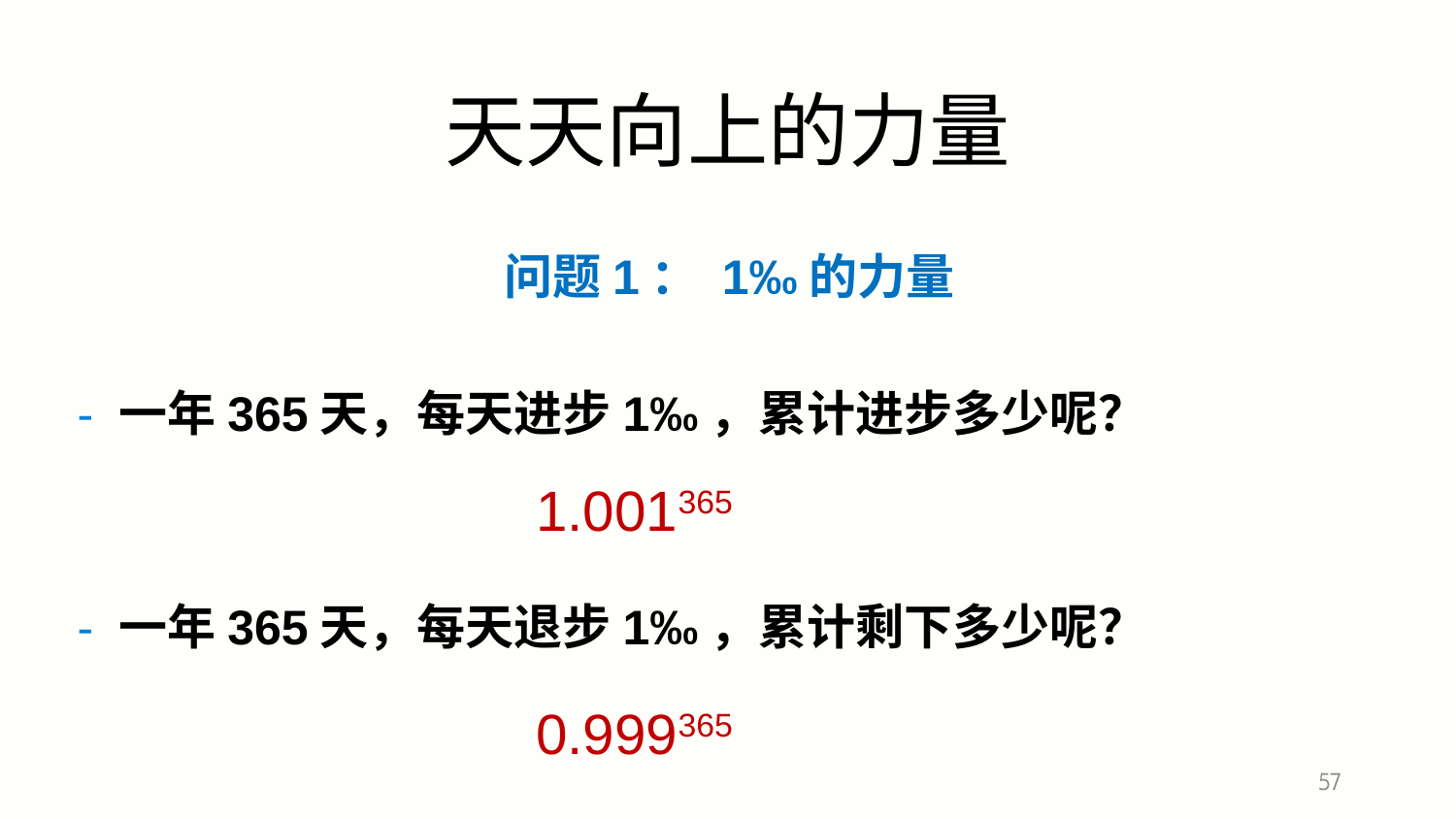

天天向上的力量
问题1： 1‰的力量
- 一年365天，每天进步1‰，累计进步多少呢？

- 一年365天，每天退步1‰，累计剩下多少呢？

1.001365
0.999365
57